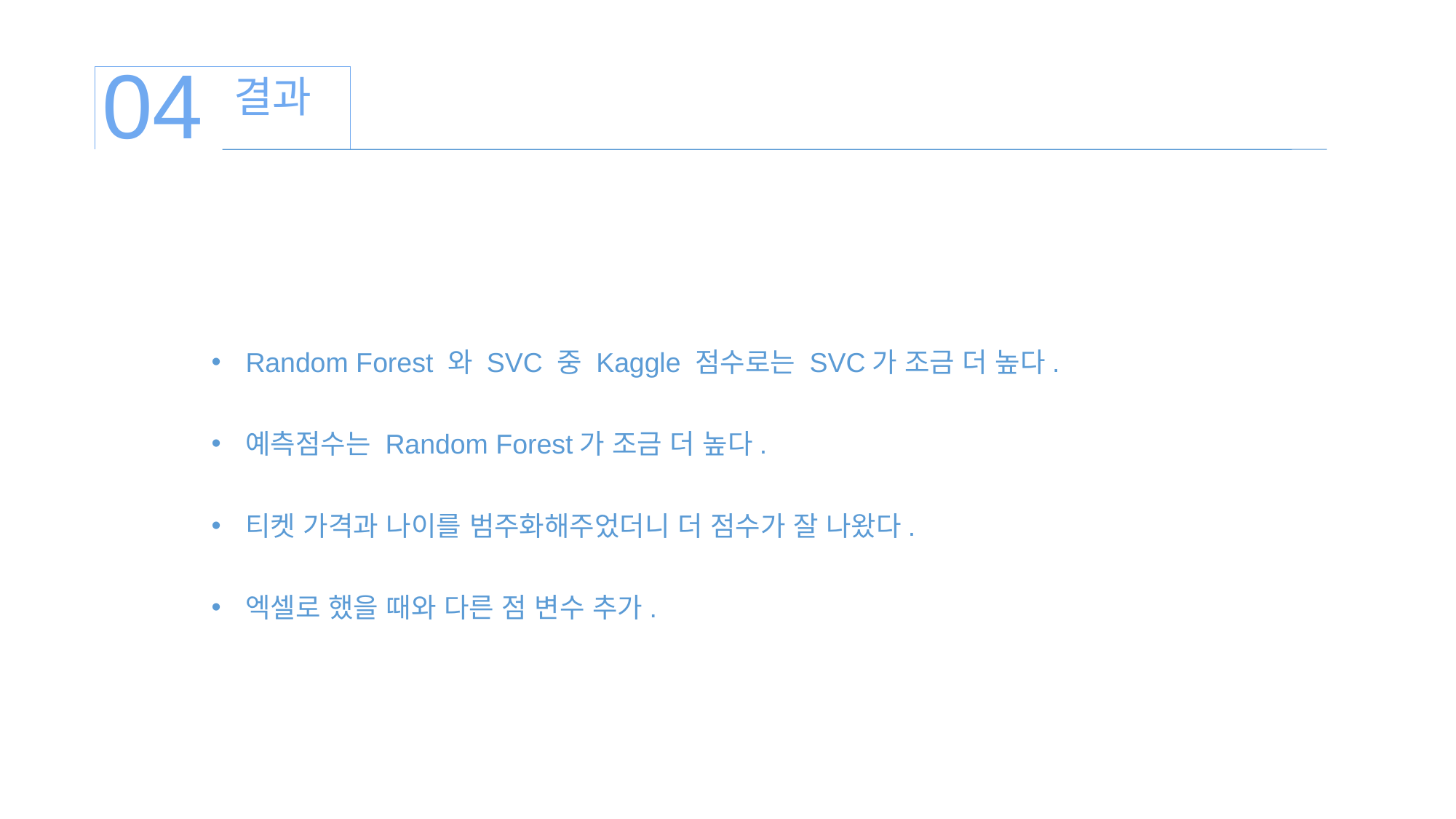

04
결과
Random Forest 와 SVC 중 Kaggle 점수로는 SVC가 조금 더 높다.
예측점수는 Random Forest가 조금 더 높다.
티켓 가격과 나이를 범주화해주었더니 더 점수가 잘 나왔다.
엑셀로 했을 때와 다른 점 변수 추가.